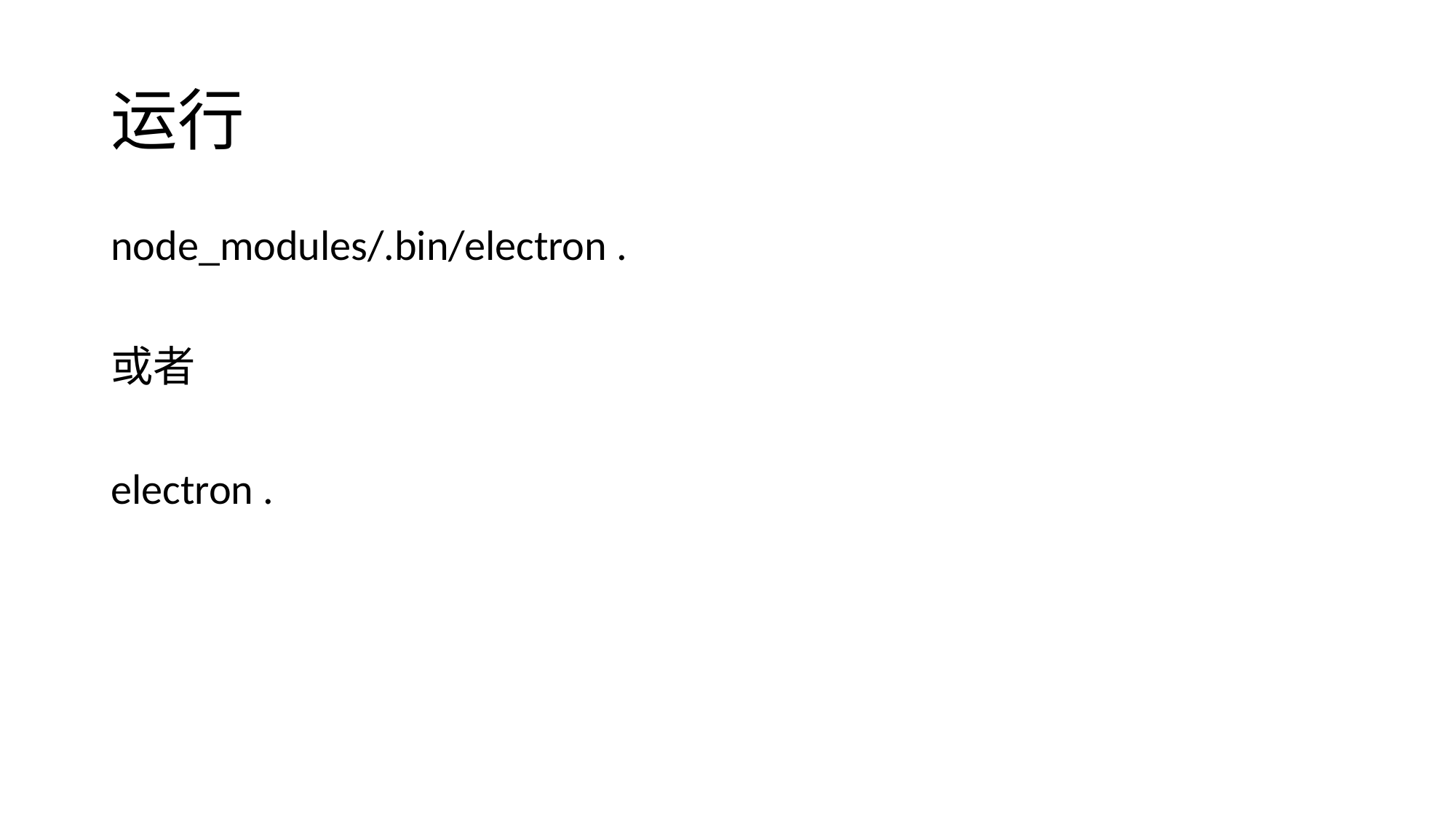

# 运行
node_modules/.bin/electron .

或者

electron .